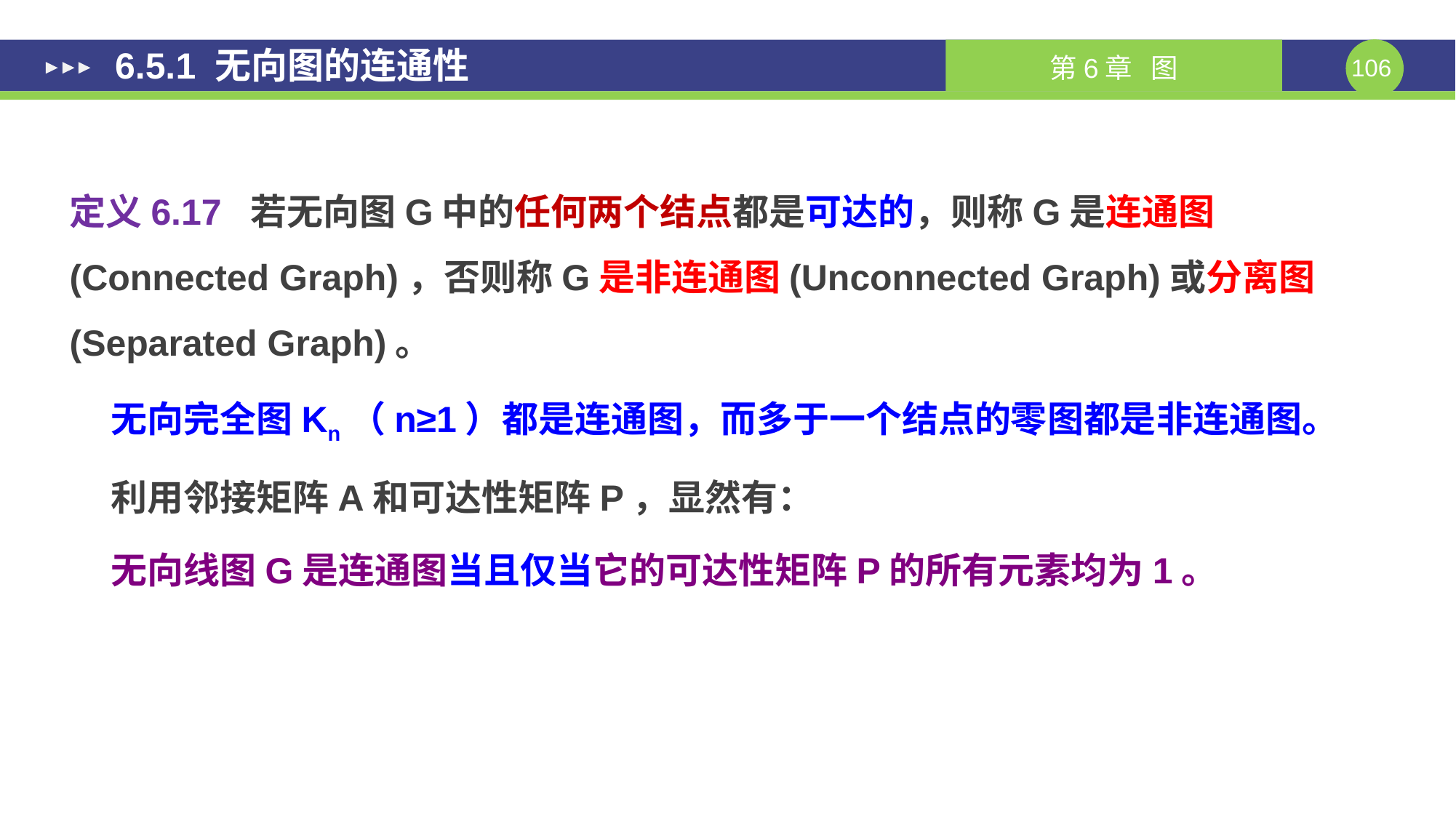

6.5.1 无向图的连通性
定义6.17  若无向图G中的任何两个结点都是可达的，则称G是连通图(Connected Graph)，否则称G是非连通图(Unconnected Graph)或分离图(Separated Graph)。
    无向完全图Kn（n≥1）都是连通图，而多于一个结点的零图都是非连通图。
    利用邻接矩阵A和可达性矩阵P，显然有：
    无向线图G是连通图当且仅当它的可达性矩阵P的所有元素均为1。